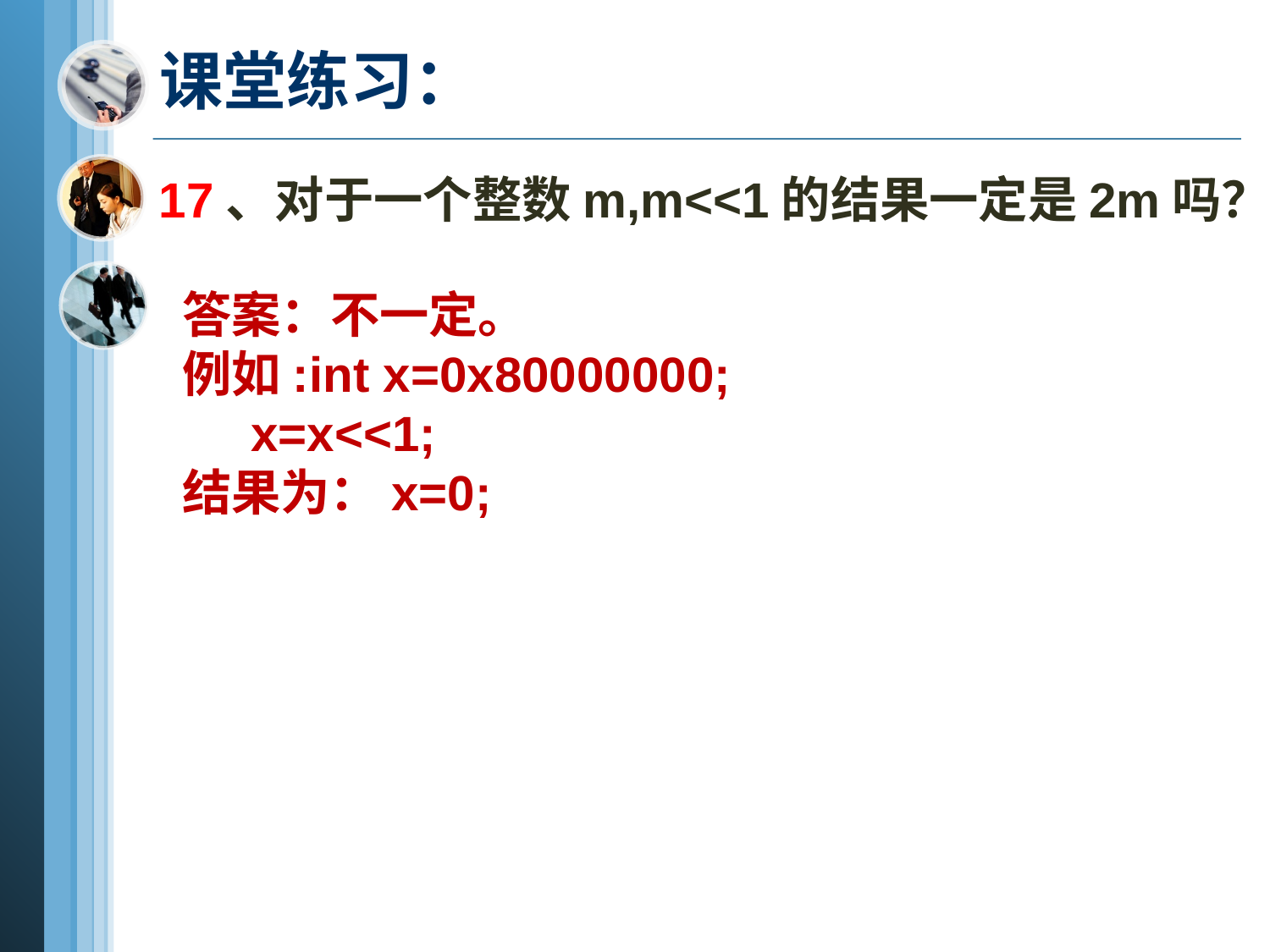

# 课堂练习：
17、对于一个整数m,m<<1的结果一定是2m吗？
答案：不一定。
例如:int x=0x80000000;
     x=x<<1;
结果为：x=0;